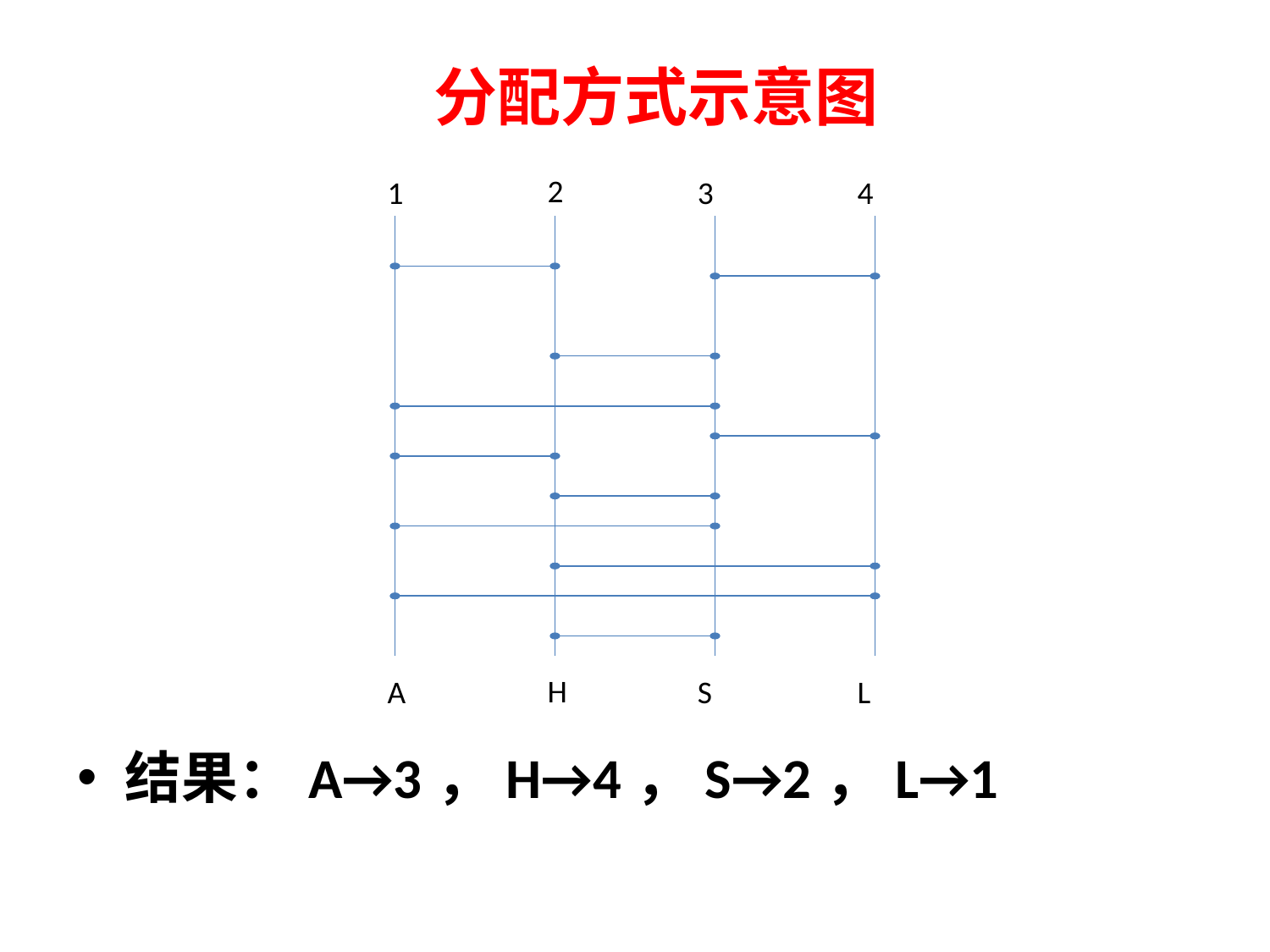

# 分配方式示意图
2
1
3
4
H
A
S
L
结果：A→3，H→4，S→2，L→1